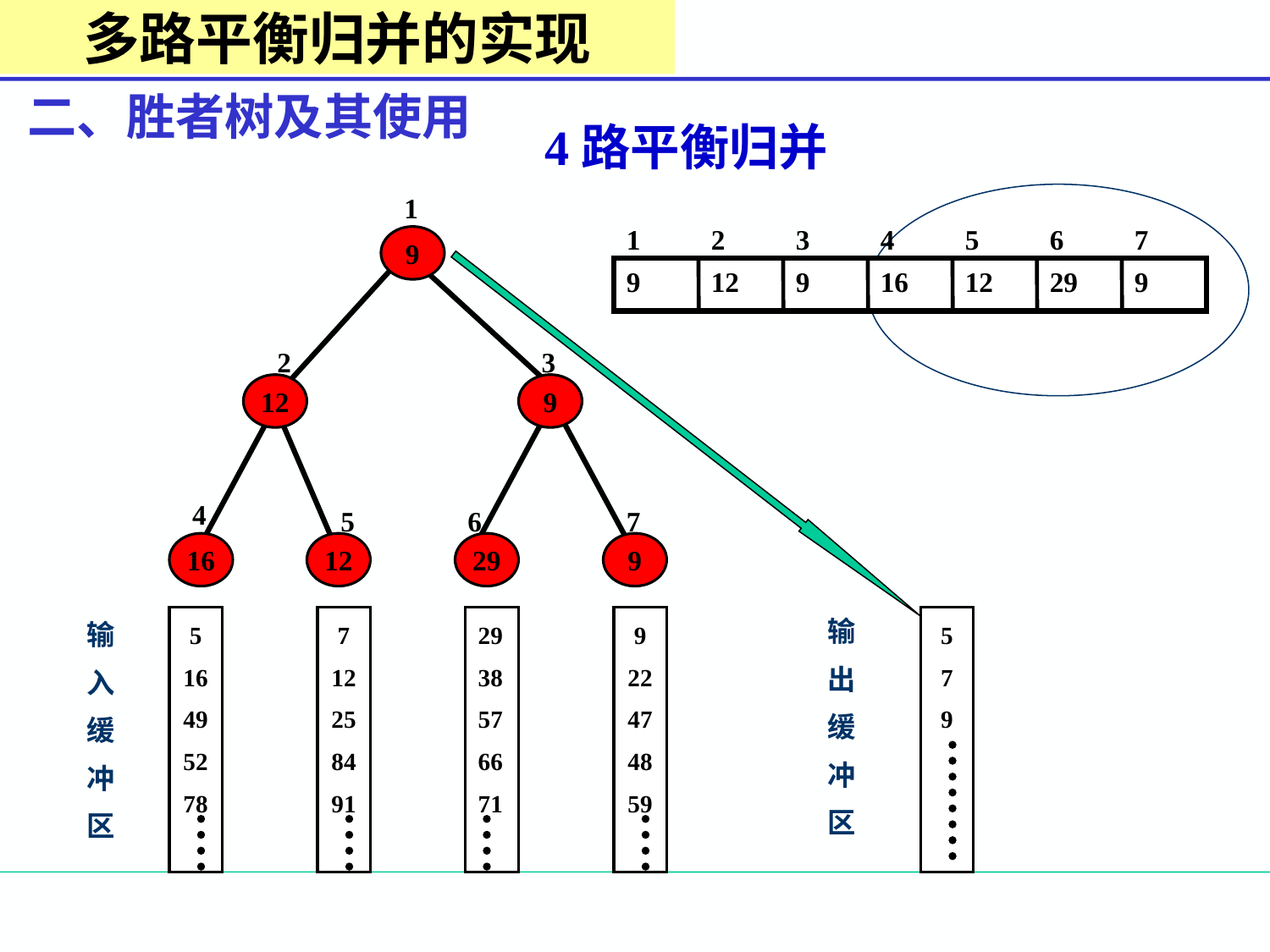

多路平衡归并的实现
二、胜者树及其使用
4路平衡归并
1

1
2
3
4
5
6
7
9

9

12

9

16

12

29

9

2
3
12
9

4
5
6
7
16
12
29
9
5
16
49
52
78

7
12
25
84
91

29
38
57
66
71

9
22
47
48
59

输
出
缓
冲
区
5
7
9

输
入
缓
冲
区